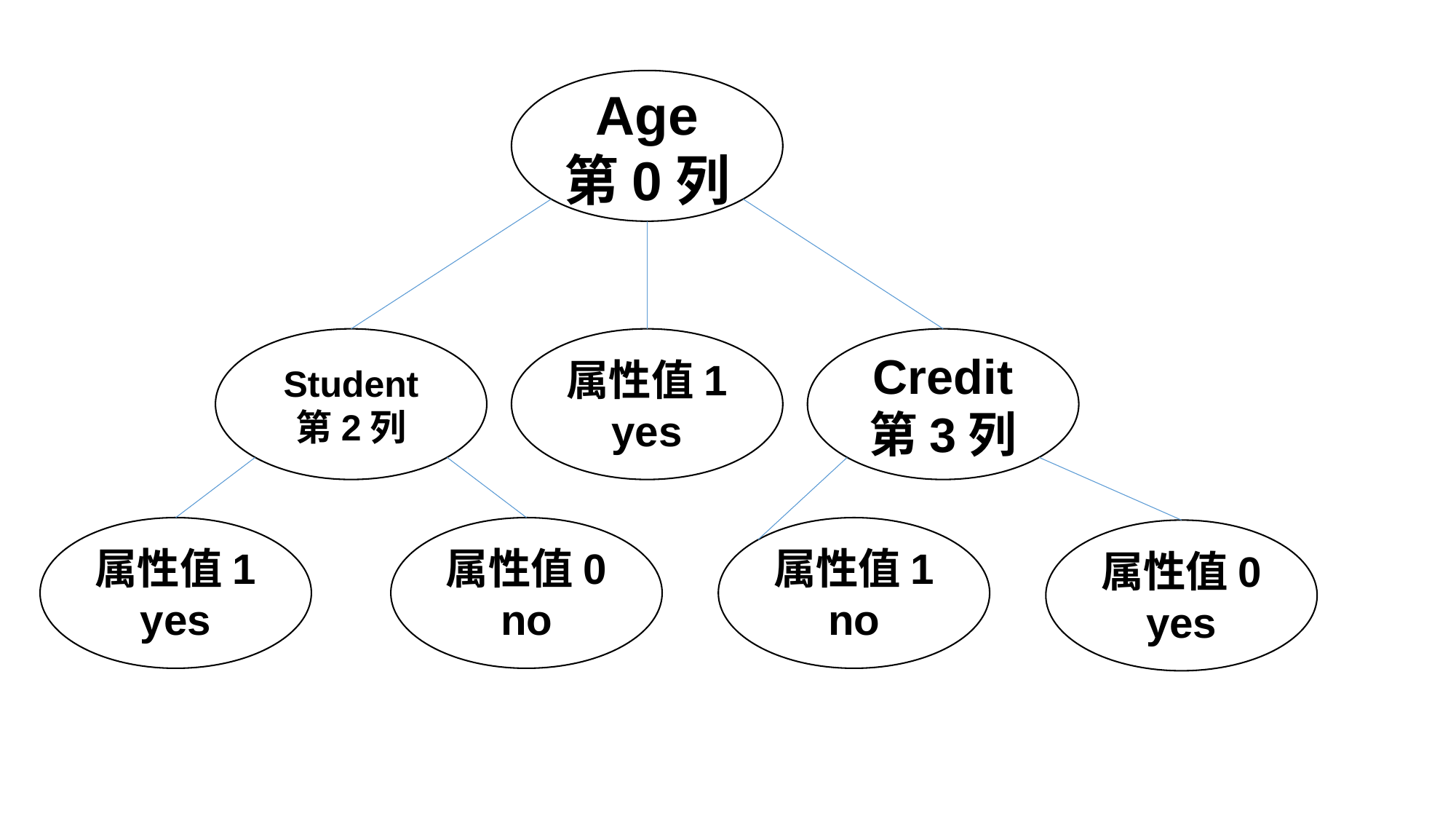

Age
第0列
Student
第2列
Credit
第3列
属性值1
yes
属性值1
yes
属性值0
no
属性值1
no
属性值0
yes